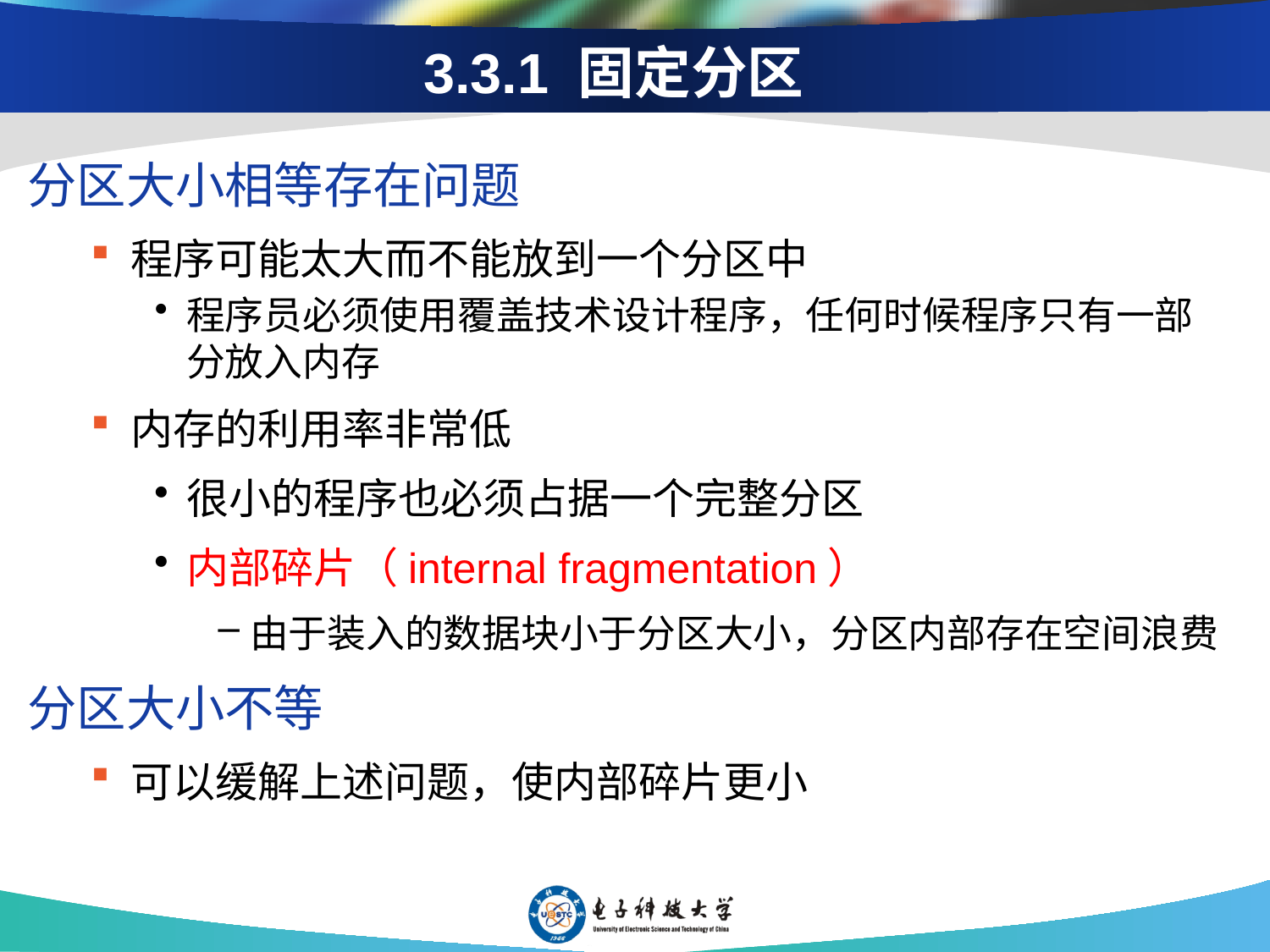

# 3.3.1 固定分区
分区大小相等存在问题
程序可能太大而不能放到一个分区中
程序员必须使用覆盖技术设计程序，任何时候程序只有一部分放入内存
内存的利用率非常低
很小的程序也必须占据一个完整分区
内部碎片（internal fragmentation）
由于装入的数据块小于分区大小，分区内部存在空间浪费
分区大小不等
可以缓解上述问题，使内部碎片更小